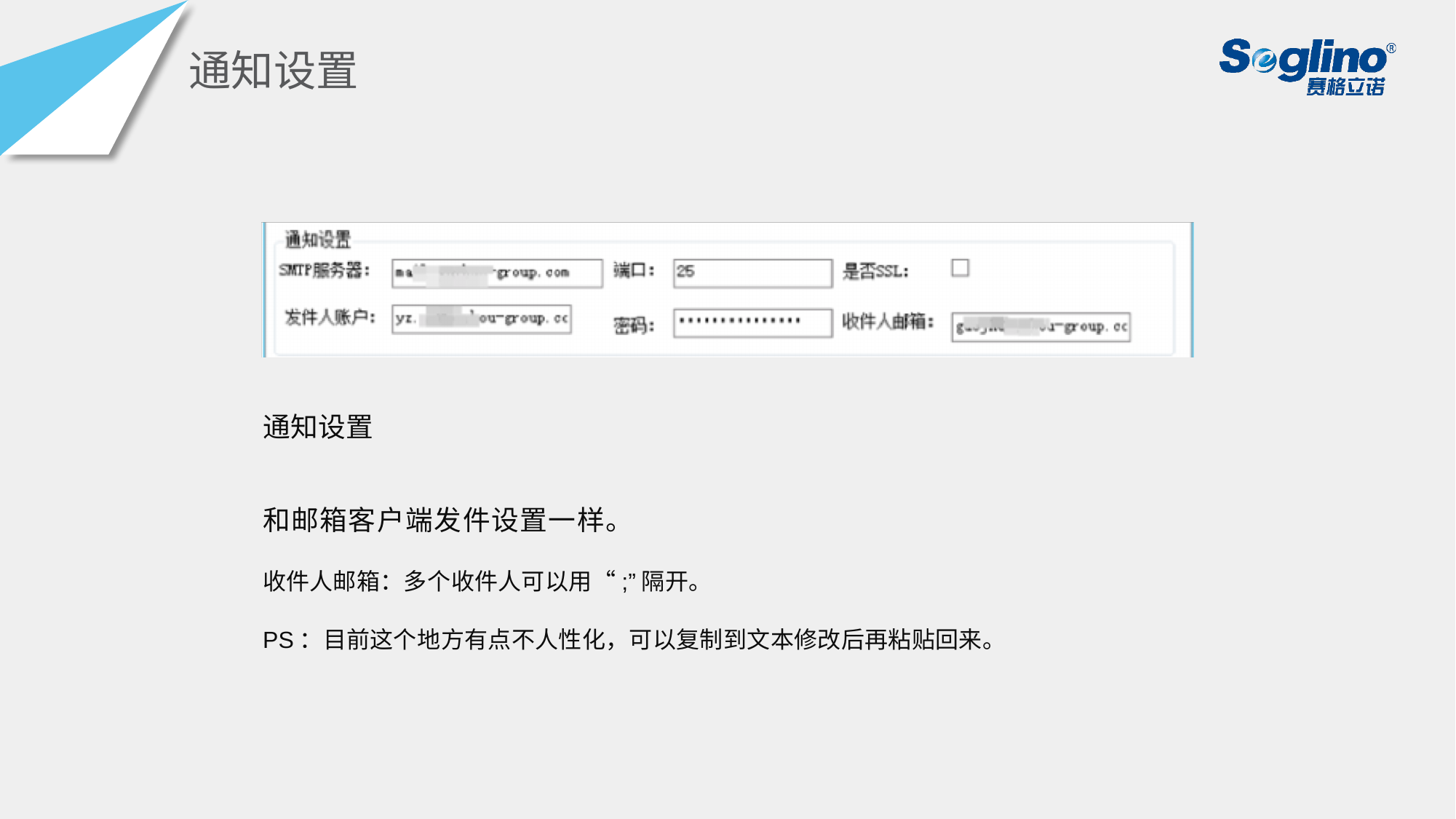

通知设置

通知设置
和邮箱客户端发件设置一样。
收件人邮箱：多个收件人可以用“;”隔开。
PS：目前这个地方有点不人性化，可以复制到文本修改后再粘贴回来。